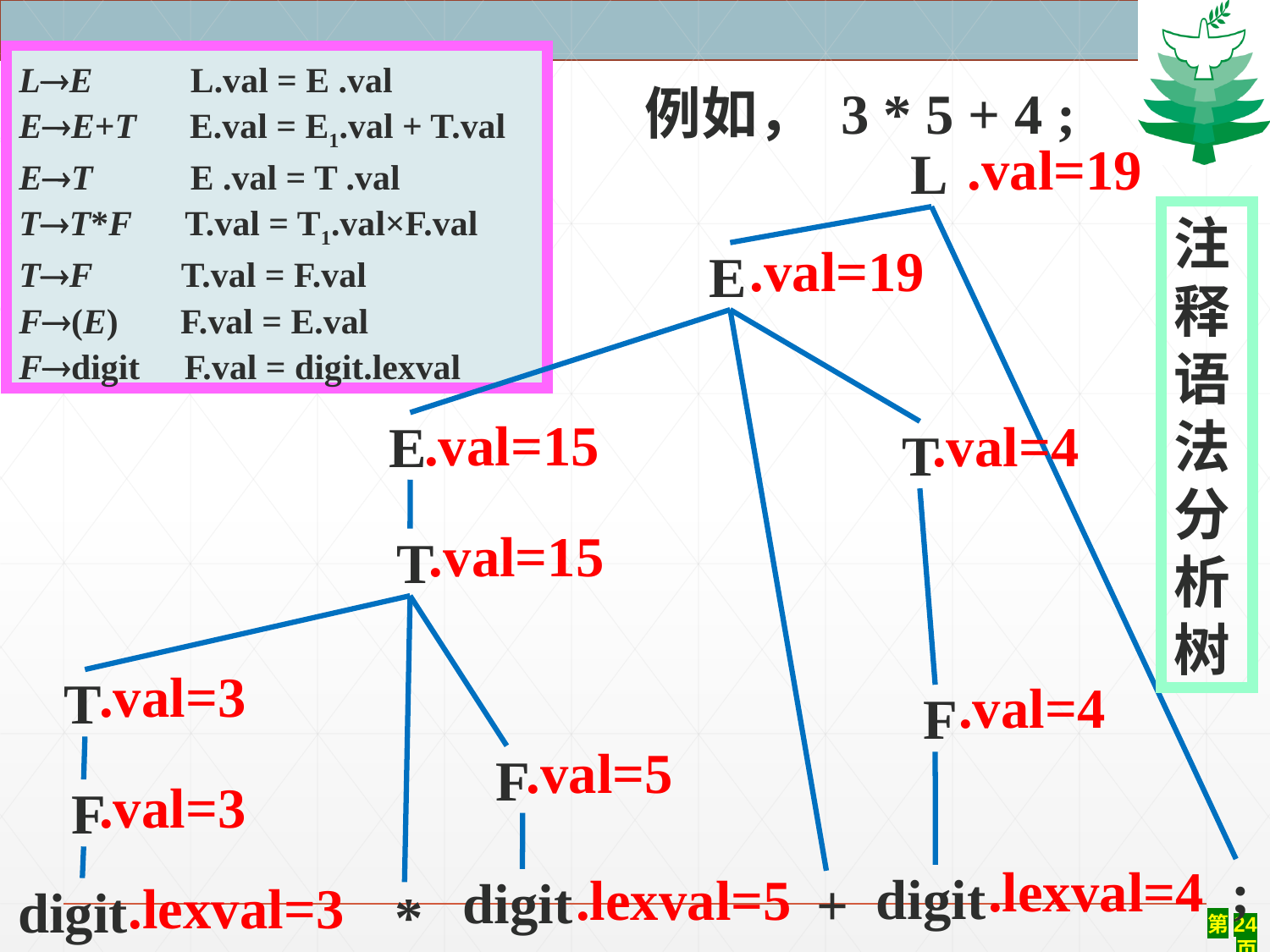

L→E           L.val = E .val
E→E+T      E.val = E1.val + T.val
E→T           E .val = T .val
T→T*F      T.val = T1.val×F.val
T→F          T.val = F.val
F→(E)       F.val = E.val
F→digit     F.val = digit.lexval
例如， 3 * 5 + 4 ;
#
L
.val=19
注释语法分析树
.val=19
E

.val=15
.val=4
E
T
.val=15
T
.val=3
T
.val=4
F
.val=5
F
.val=3
F
.lexval=4
.lexval=5
.lexval=3
;
digit
digit
+
digit
*